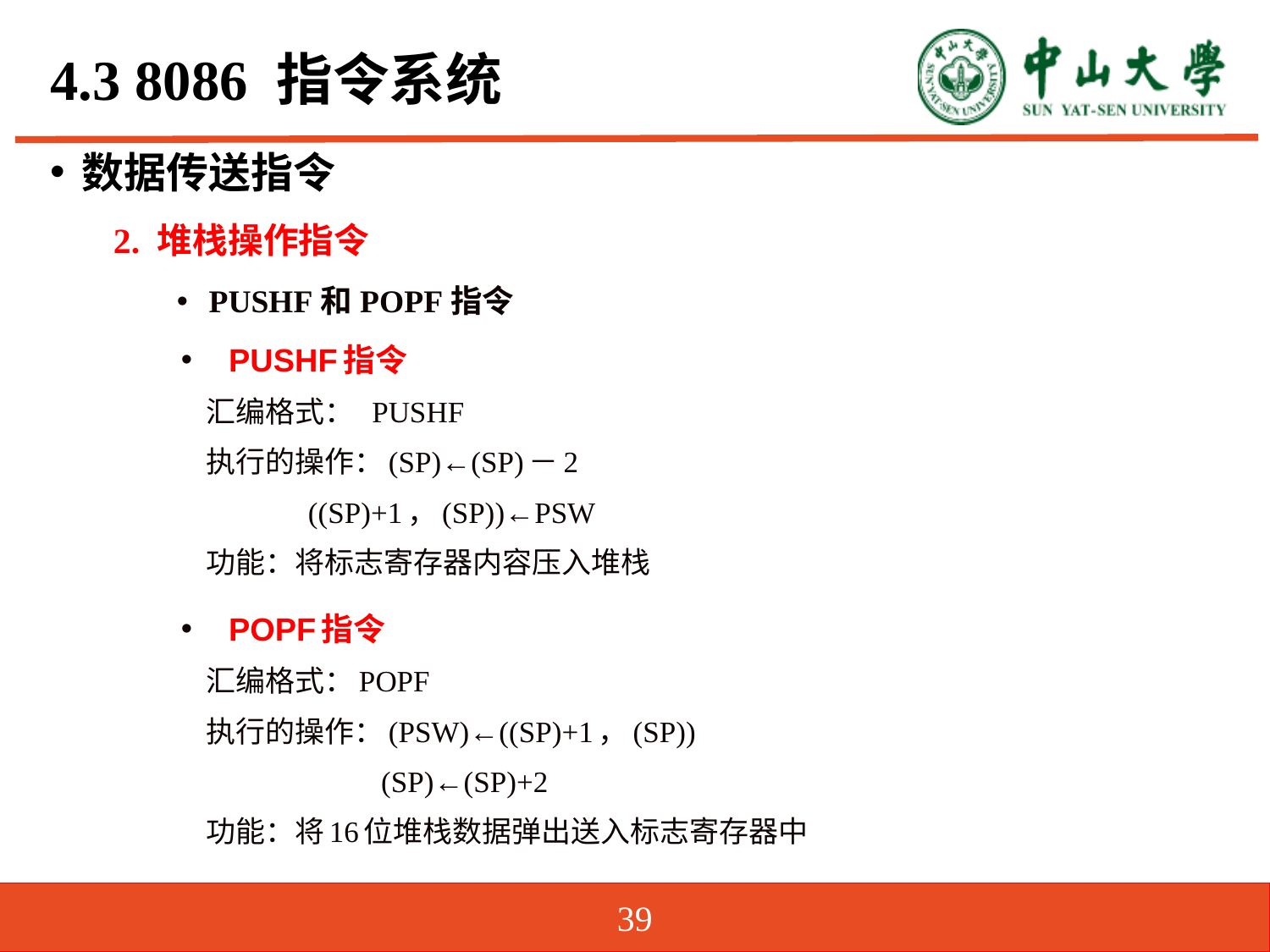

# 4.3 8086 指令系统
数据传送指令
2. 堆栈操作指令
PUSHF和POPF指令

PUSHF指令
   汇编格式：  PUSHF
   执行的操作：(SP)←(SP)－2
		          ((SP)+1，(SP))←PSW
   功能：将标志寄存器内容压入堆栈
POPF指令
   汇编格式：POPF
   执行的操作：(PSW)←((SP)+1，(SP))
                           (SP)←(SP)+2
   功能：将16位堆栈数据弹出送入标志寄存器中
39